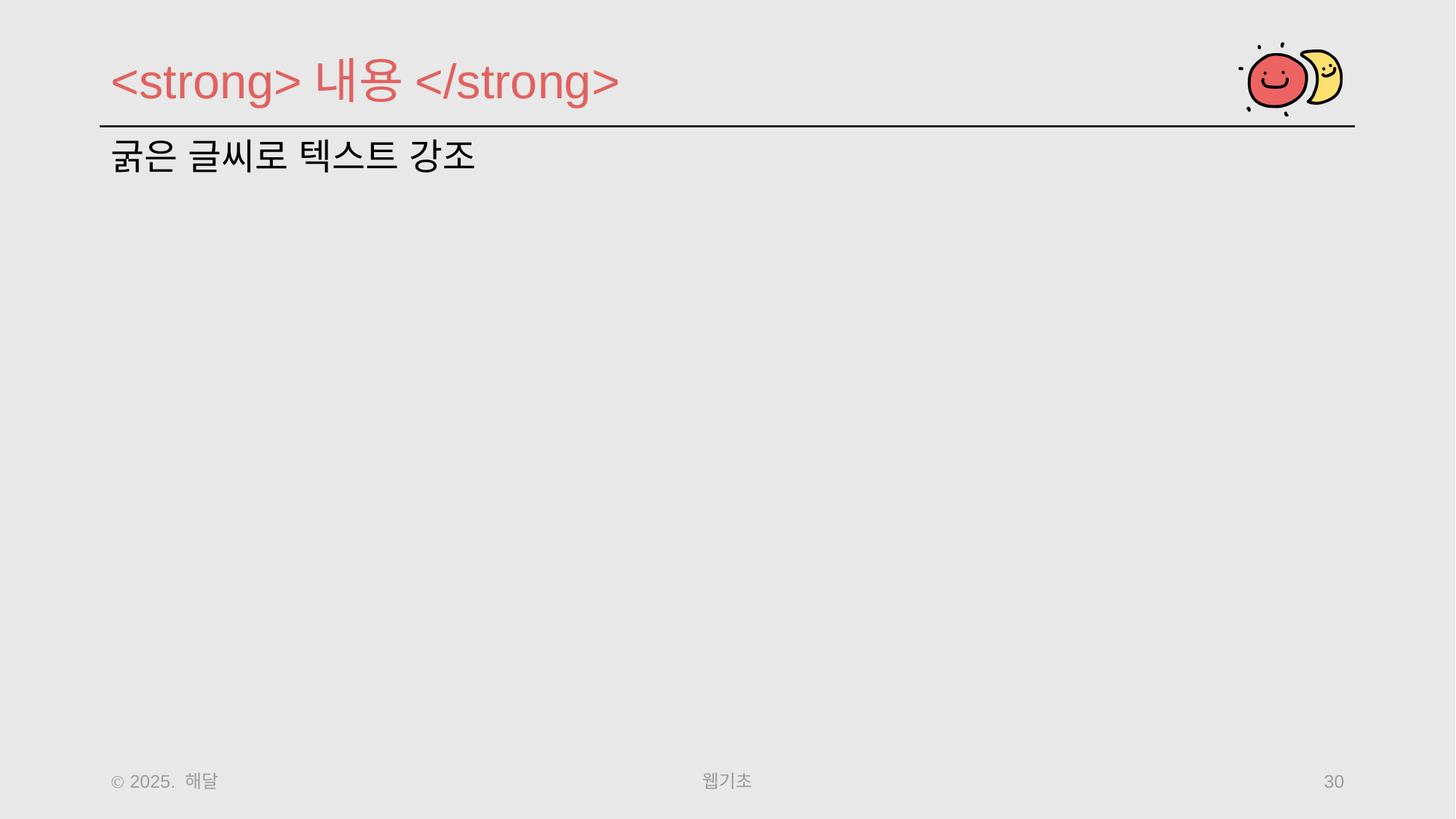

<strong>내용</strong>
굵은 글씨로 텍스트 강조
Ⓒ 2025. 해달
웹기초
30